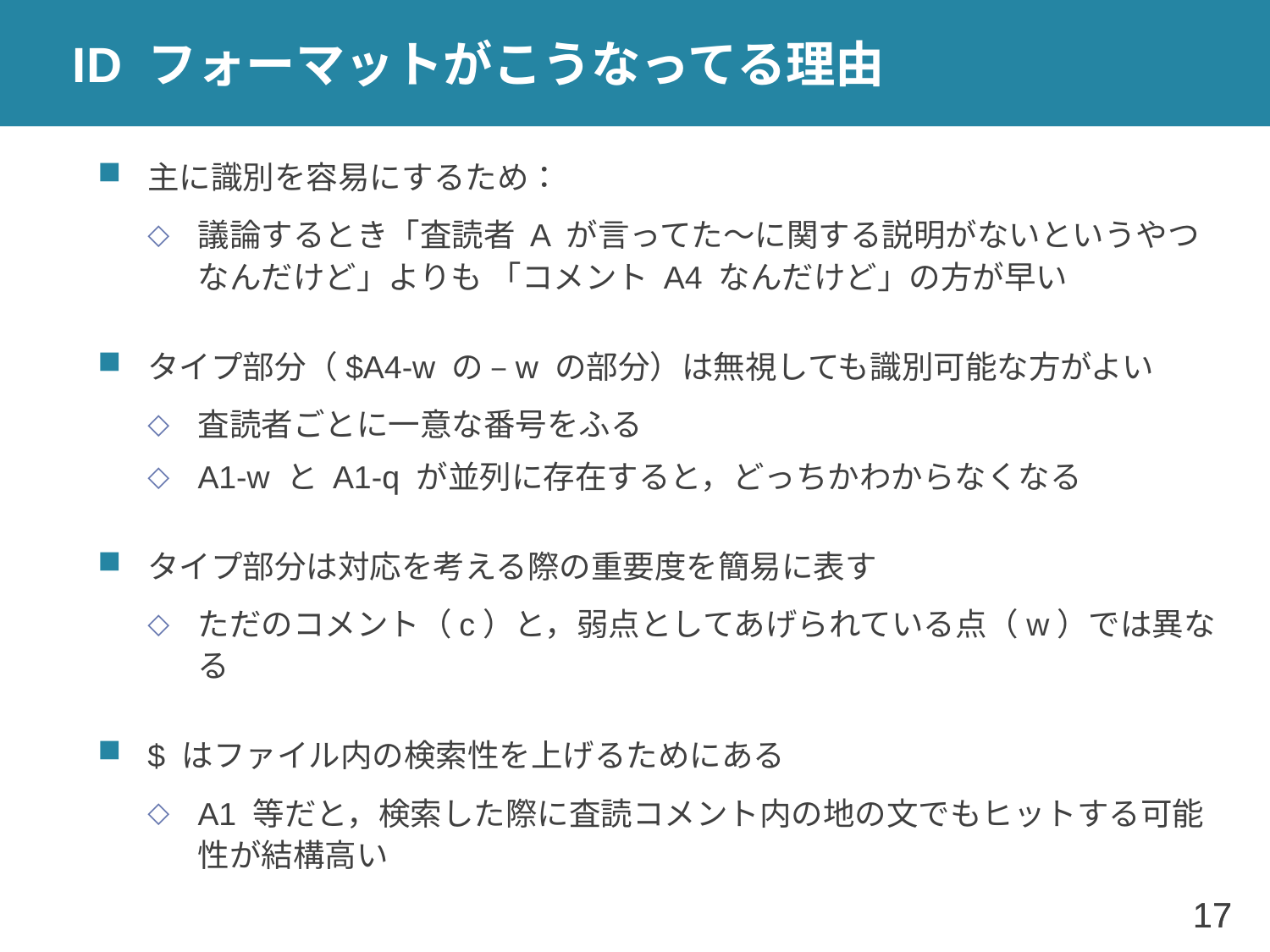

# ID フォーマットがこうなってる理由
主に識別を容易にするため：
議論するとき「査読者 A が言ってた～に関する説明がないというやつなんだけど」よりも 「コメント A4 なんだけど」の方が早い
タイプ部分（$A4-w の –w の部分）は無視しても識別可能な方がよい
査読者ごとに一意な番号をふる
A1-w と A1-q が並列に存在すると，どっちかわからなくなる
タイプ部分は対応を考える際の重要度を簡易に表す
ただのコメント（c）と，弱点としてあげられている点（w）では異なる
$ はファイル内の検索性を上げるためにある
A1 等だと，検索した際に査読コメント内の地の文でもヒットする可能性が結構高い